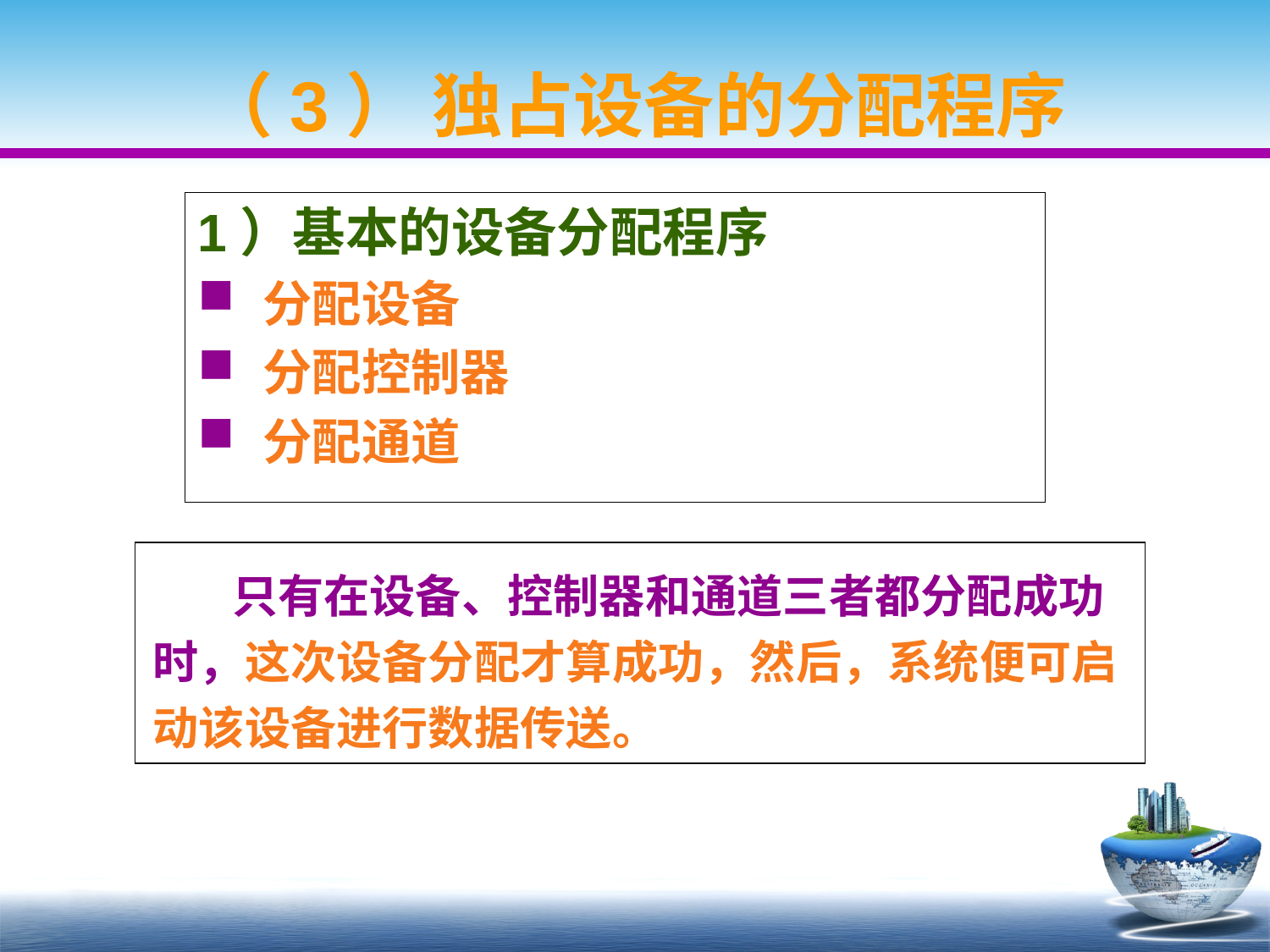

# （3） 独占设备的分配程序

1）基本的设备分配程序
分配设备
分配控制器
分配通道
      只有在设备、控制器和通道三者都分配成功时，这次设备分配才算成功，然后，系统便可启动该设备进行数据传送。